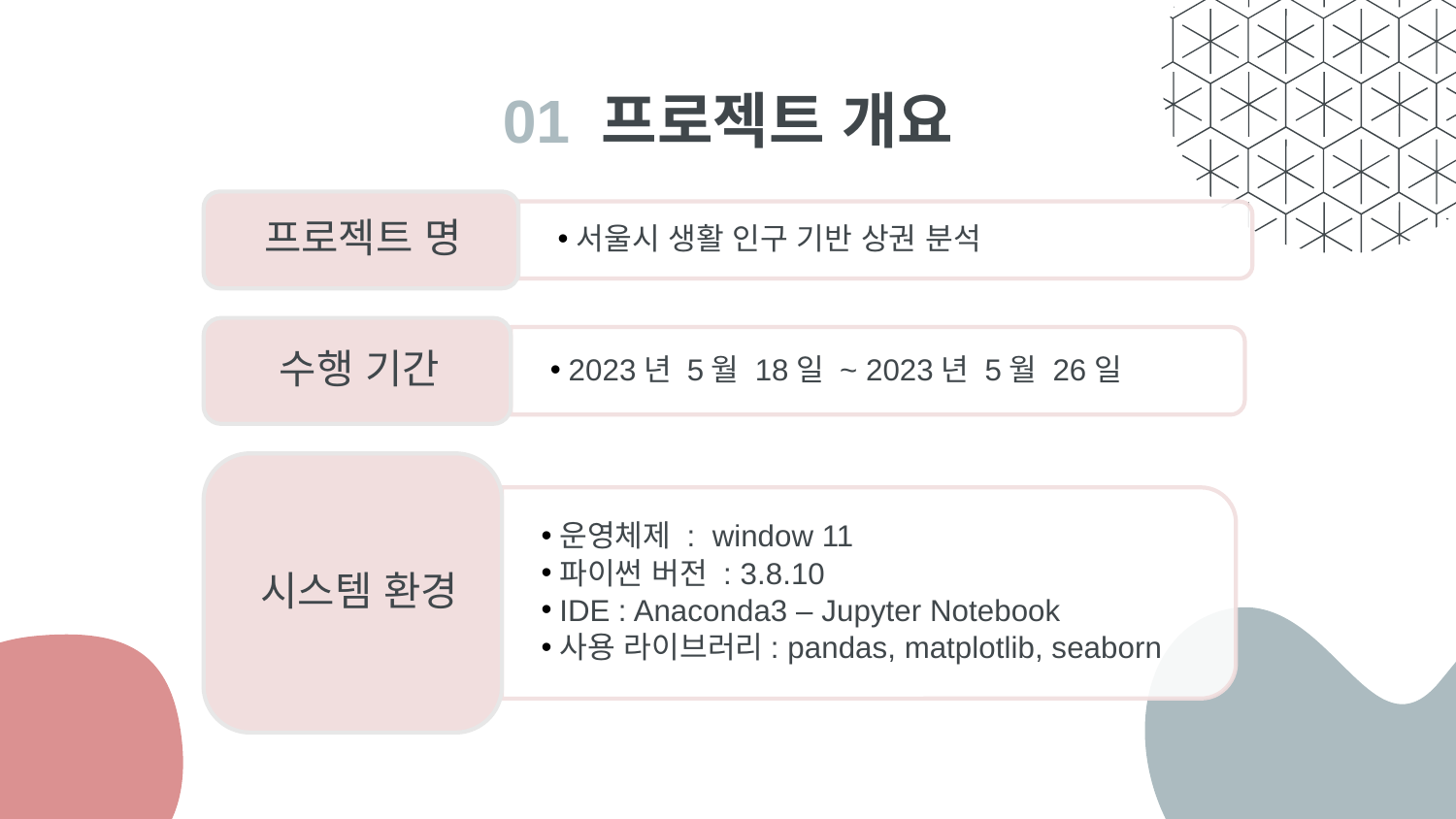

# 01 프로젝트 개요
서울시 생활 인구 기반 상권 분석
프로젝트 명
2023년 5월 18일 ~ 2023년 5월 26일
수행 기간
운영체제 :  window 11
파이썬 버전 : 3.8.10
IDE : Anaconda3 – Jupyter Notebook
사용 라이브러리: pandas, matplotlib, seaborn
시스템 환경